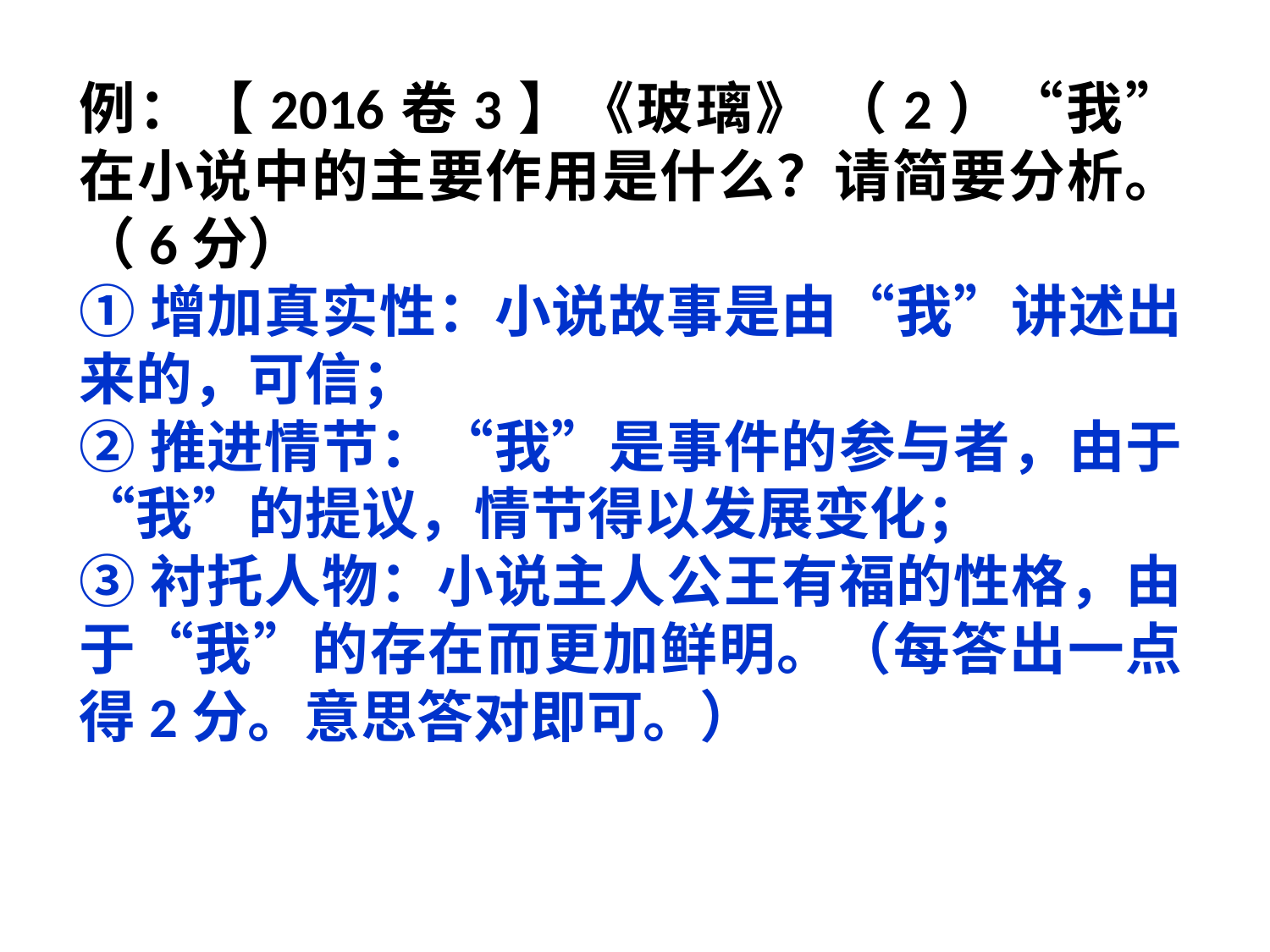

例：【2016卷3】《玻璃》 （2）“我”在小说中的主要作用是什么？请简要分析。（6分）
①增加真实性：小说故事是由“我”讲述出来的，可信；
②推进情节：“我”是事件的参与者，由于“我”的提议，情节得以发展变化；
③衬托人物：小说主人公王有福的性格，由于“我”的存在而更加鲜明。（每答出一点得2分。意思答对即可。）